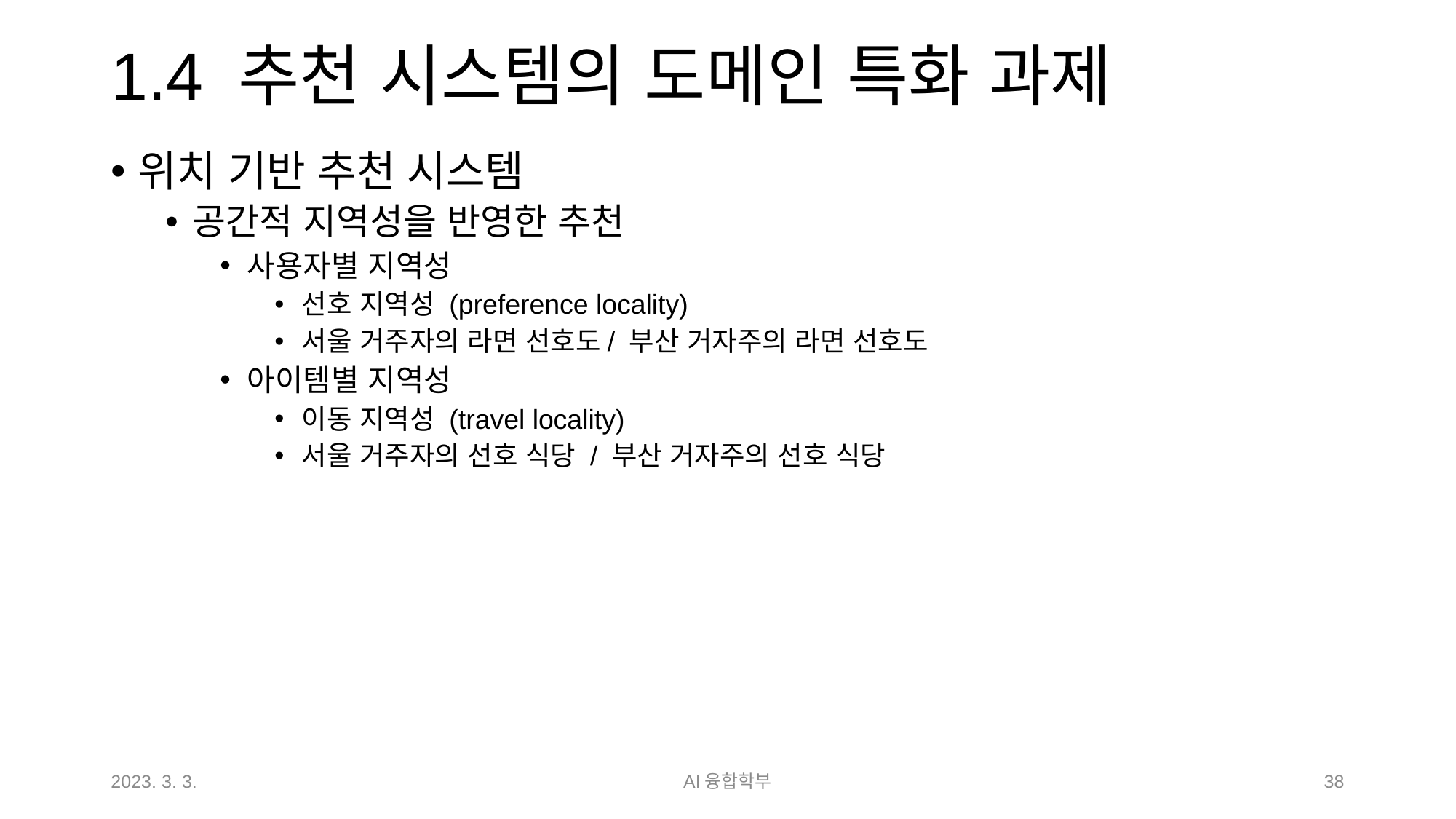

# 1.4 추천 시스템의 도메인 특화 과제
위치 기반 추천 시스템
공간적 지역성을 반영한 추천
사용자별 지역성
선호 지역성 (preference locality)
서울 거주자의 라면 선호도/ 부산 거자주의 라면 선호도
아이템별 지역성
이동 지역성 (travel locality)
서울 거주자의 선호 식당 / 부산 거자주의 선호 식당
2023. 3. 3.
AI융합학부
38